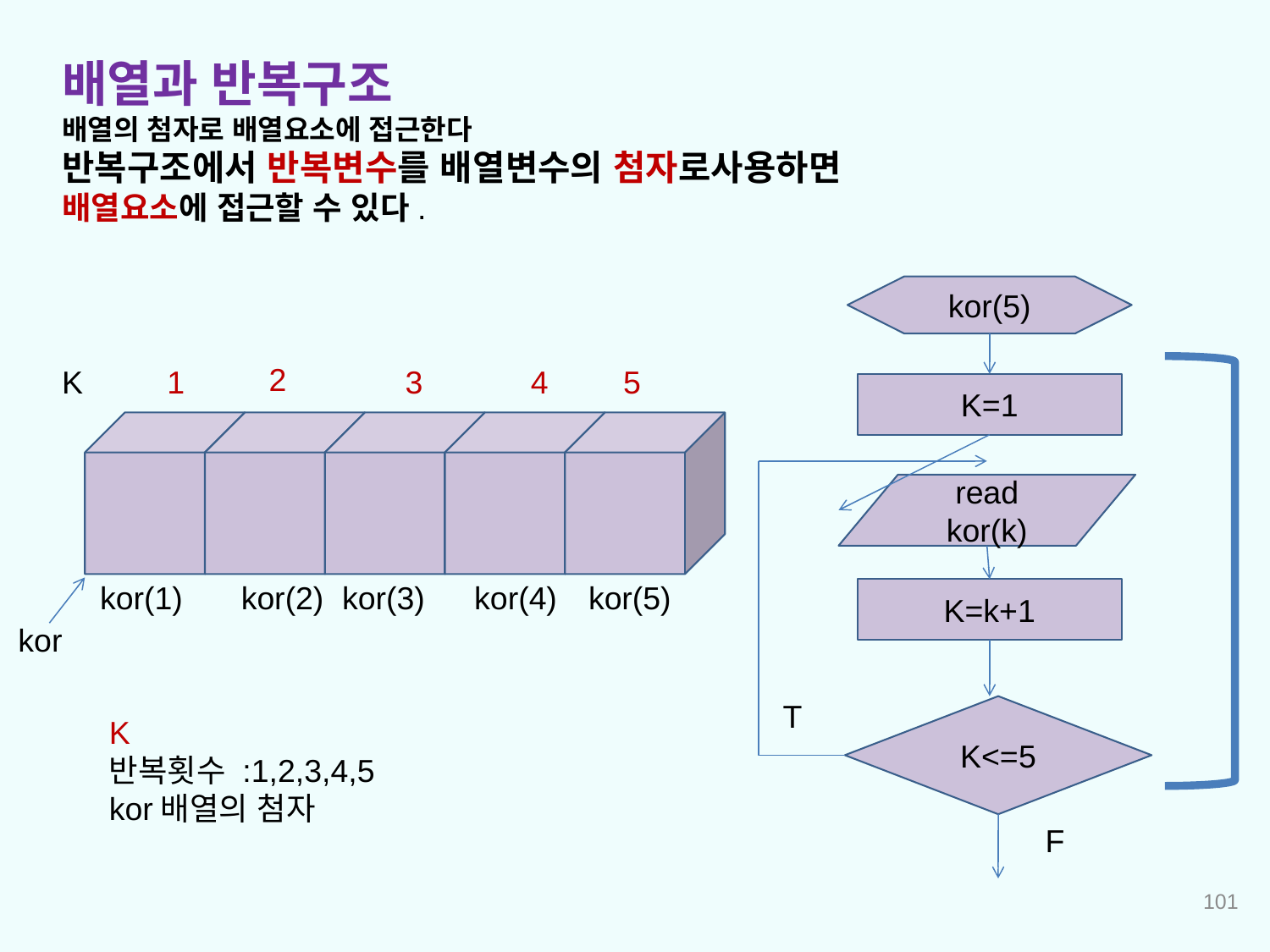

배열과 반복구조
배열의 첨자로 배열요소에 접근한다
반복구조에서 반복변수를 배열변수의 첨자로사용하면
배열요소에 접근할 수 있다.
kor(5)
K=1
read kor(k)
K=k+1
T
K<=5
F
2
1
3
4
5

K

kor(5)
kor(1)
kor(2)
kor(3)
kor(4)
kor
K
반복횟수 :1,2,3,4,5
kor배열의 첨자
101